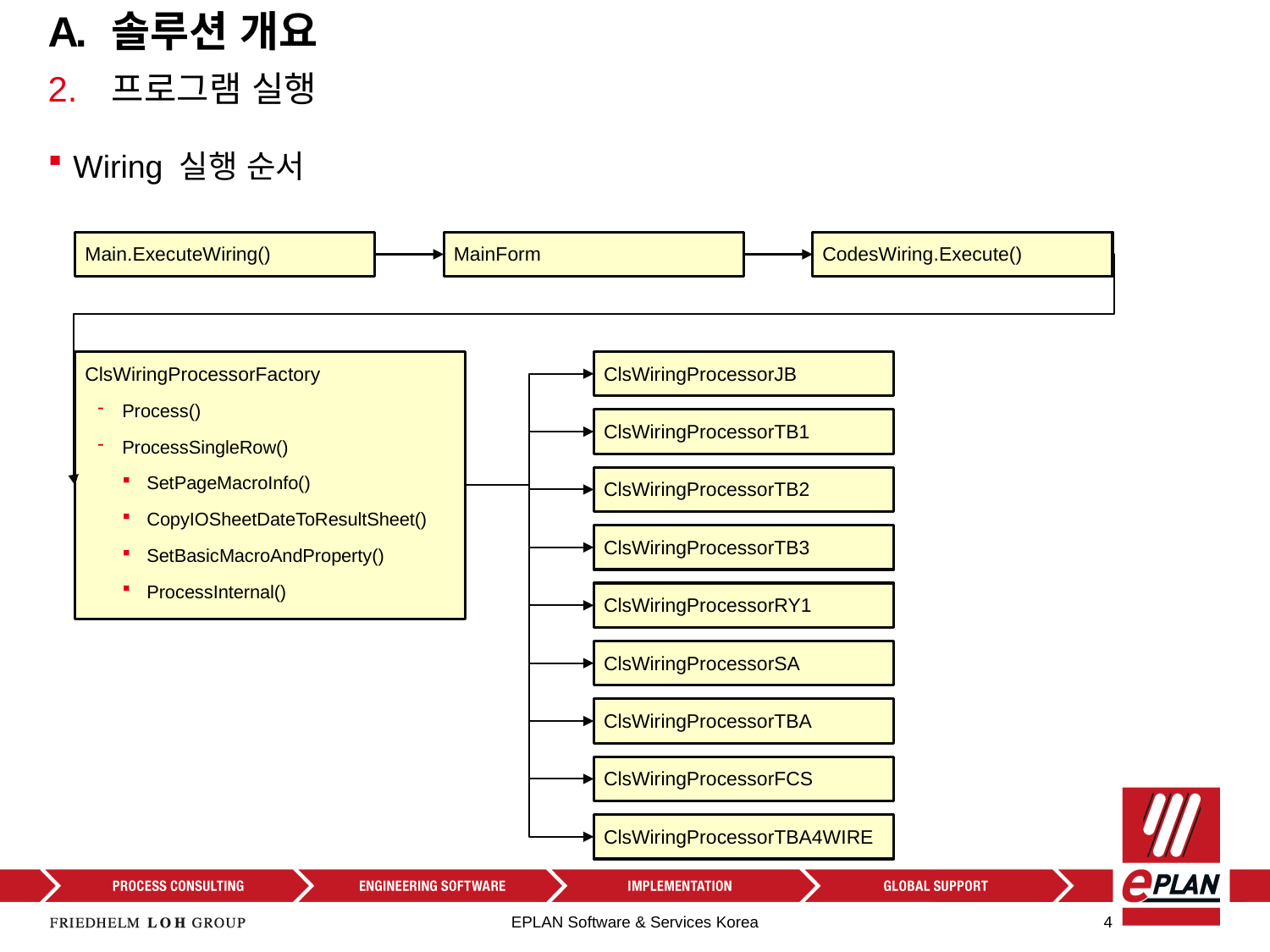

# 솔루션 개요
프로그램 실행
Wiring 실행 순서

Main.ExecuteWiring()
MainForm
CodesWiring.Execute()
ClsWiringProcessorJB
ClsWiringProcessorFactory
Process()
ProcessSingleRow()
SetPageMacroInfo()
CopyIOSheetDateToResultSheet()
SetBasicMacroAndProperty()
ProcessInternal()
ClsWiringProcessorTB1
ClsWiringProcessorTB2
ClsWiringProcessorTB3
ClsWiringProcessorRY1
ClsWiringProcessorSA
ClsWiringProcessorTBA
ClsWiringProcessorFCS
ClsWiringProcessorTBA4WIRE
EPLAN Software & Services Korea
4